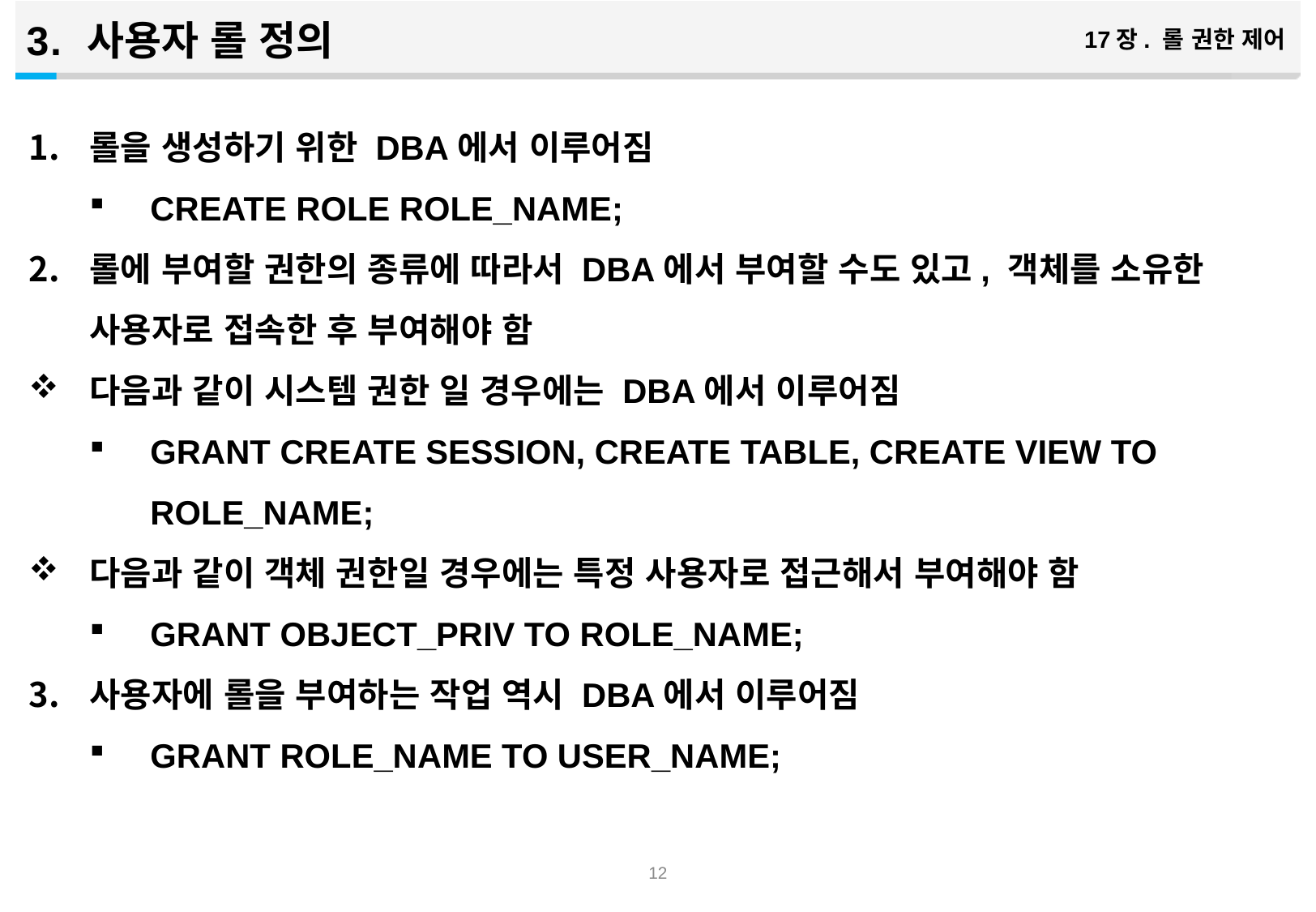

사용자 롤 정의
17장. 롤 권한 제어
롤을 생성하기 위한 DBA에서 이루어짐
CREATE ROLE ROLE_NAME;
롤에 부여할 권한의 종류에 따라서 DBA에서 부여할 수도 있고, 객체를 소유한 사용자로 접속한 후 부여해야 함
다음과 같이 시스템 권한 일 경우에는 DBA에서 이루어짐
GRANT CREATE SESSION, CREATE TABLE, CREATE VIEW TO ROLE_NAME;
다음과 같이 객체 권한일 경우에는 특정 사용자로 접근해서 부여해야 함
GRANT OBJECT_PRIV TO ROLE_NAME;
사용자에 롤을 부여하는 작업 역시 DBA에서 이루어짐
GRANT ROLE_NAME TO USER_NAME;

12